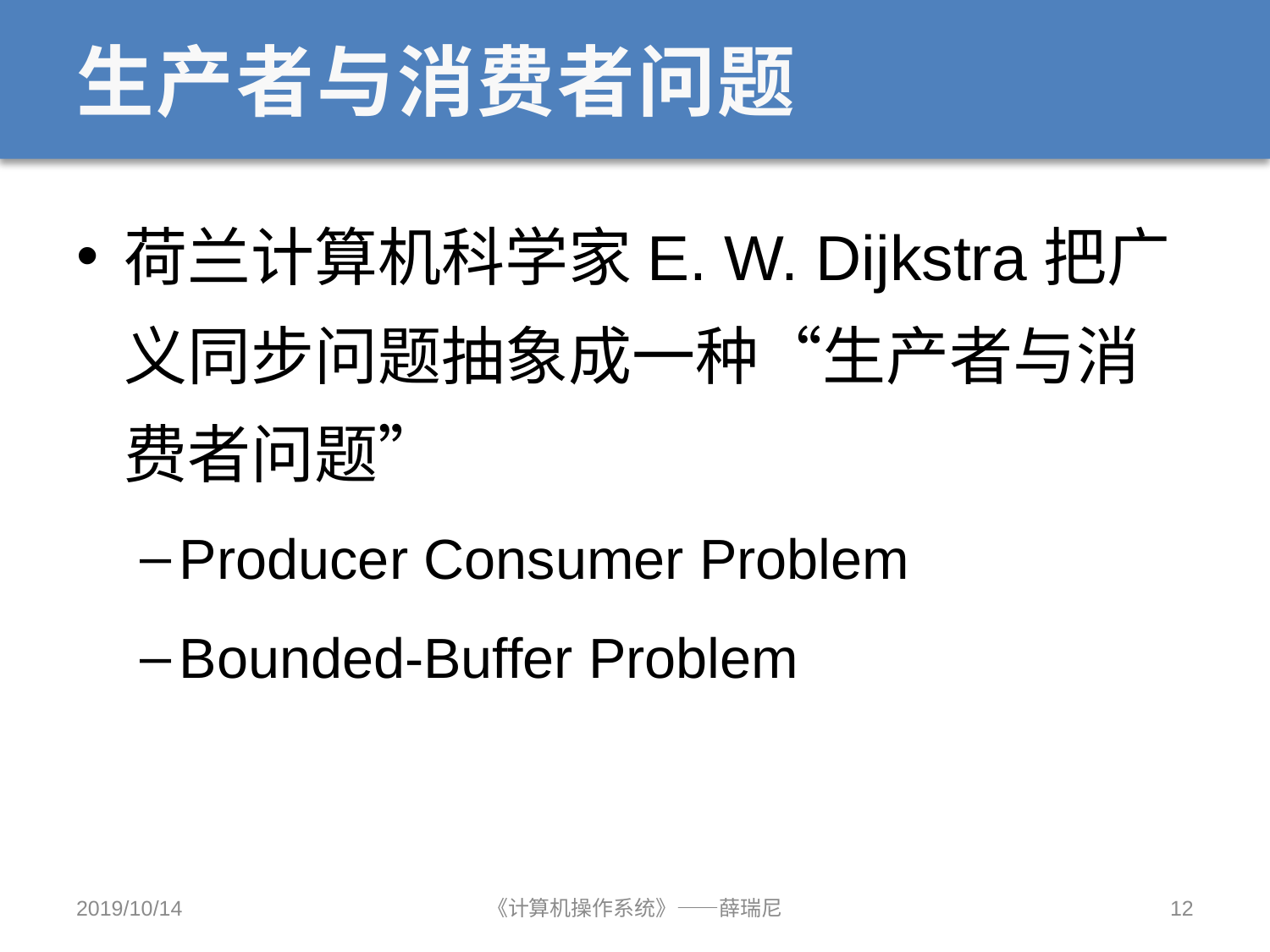

# 生产者与消费者问题
荷兰计算机科学家E. W. Dijkstra把广义同步问题抽象成一种“生产者与消费者问题”
Producer Consumer Problem
Bounded-Buffer Problem

2019/10/14
《计算机操作系统》——薛瑞尼
12